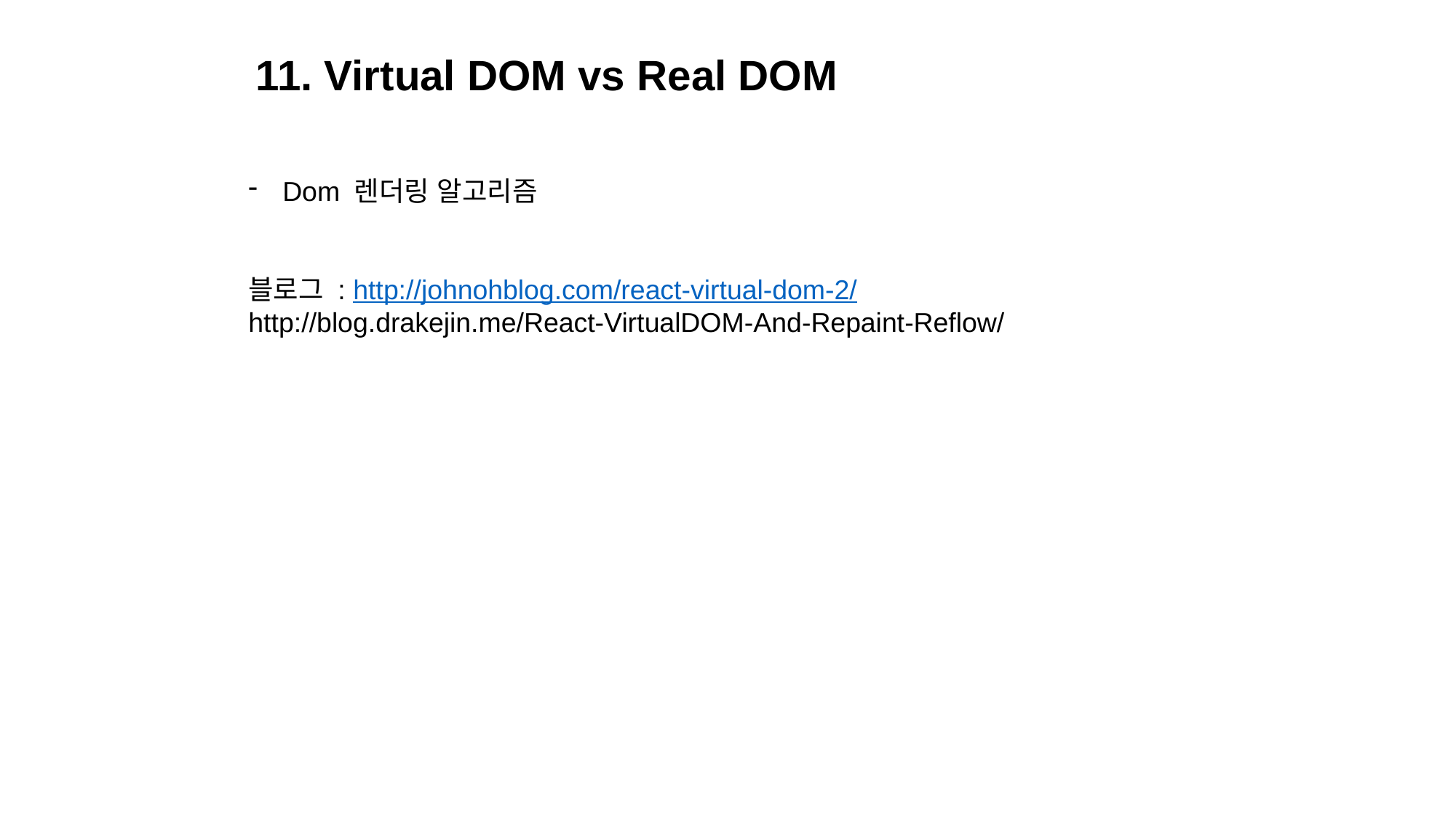

11. Virtual DOM vs Real DOM
Dom 렌더링 알고리즘

블로그 : http://johnohblog.com/react-virtual-dom-2/
http://blog.drakejin.me/React-VirtualDOM-And-Repaint-Reflow/